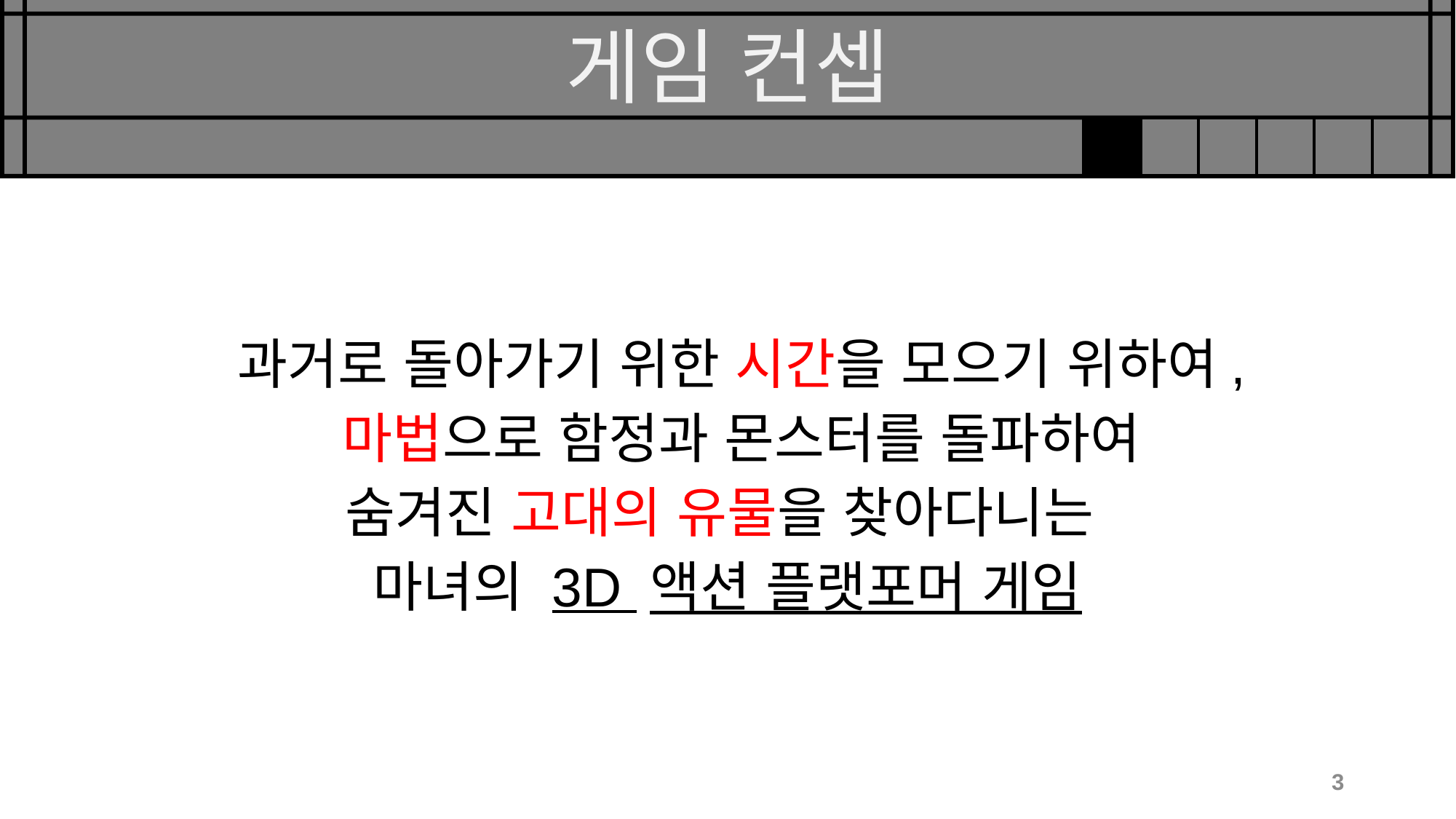

# 게임 컨셉
|  |  |  |  |  |  |
| --- | --- | --- | --- | --- | --- |
 과거로 돌아가기 위한 시간을 모으기 위하여,
 마법으로 함정과 몬스터를 돌파하여
숨겨진 고대의 유물을 찾아다니는
마녀의 3D 액션 플랫포머 게임
3